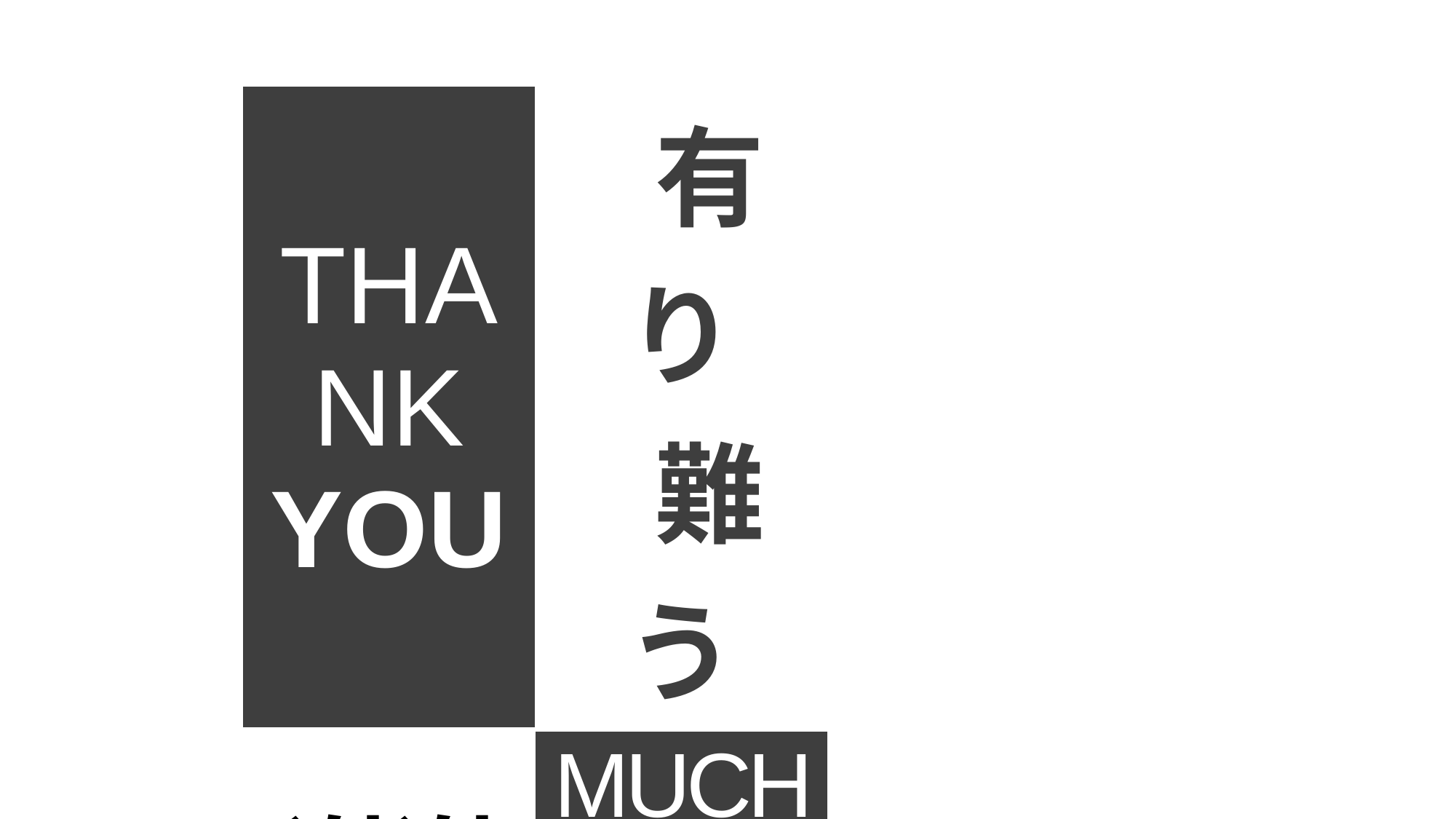

| THANK YOU | 有り 難う |
| --- | --- |
| 谢谢 大家 | MUCHOS GRACIAS |